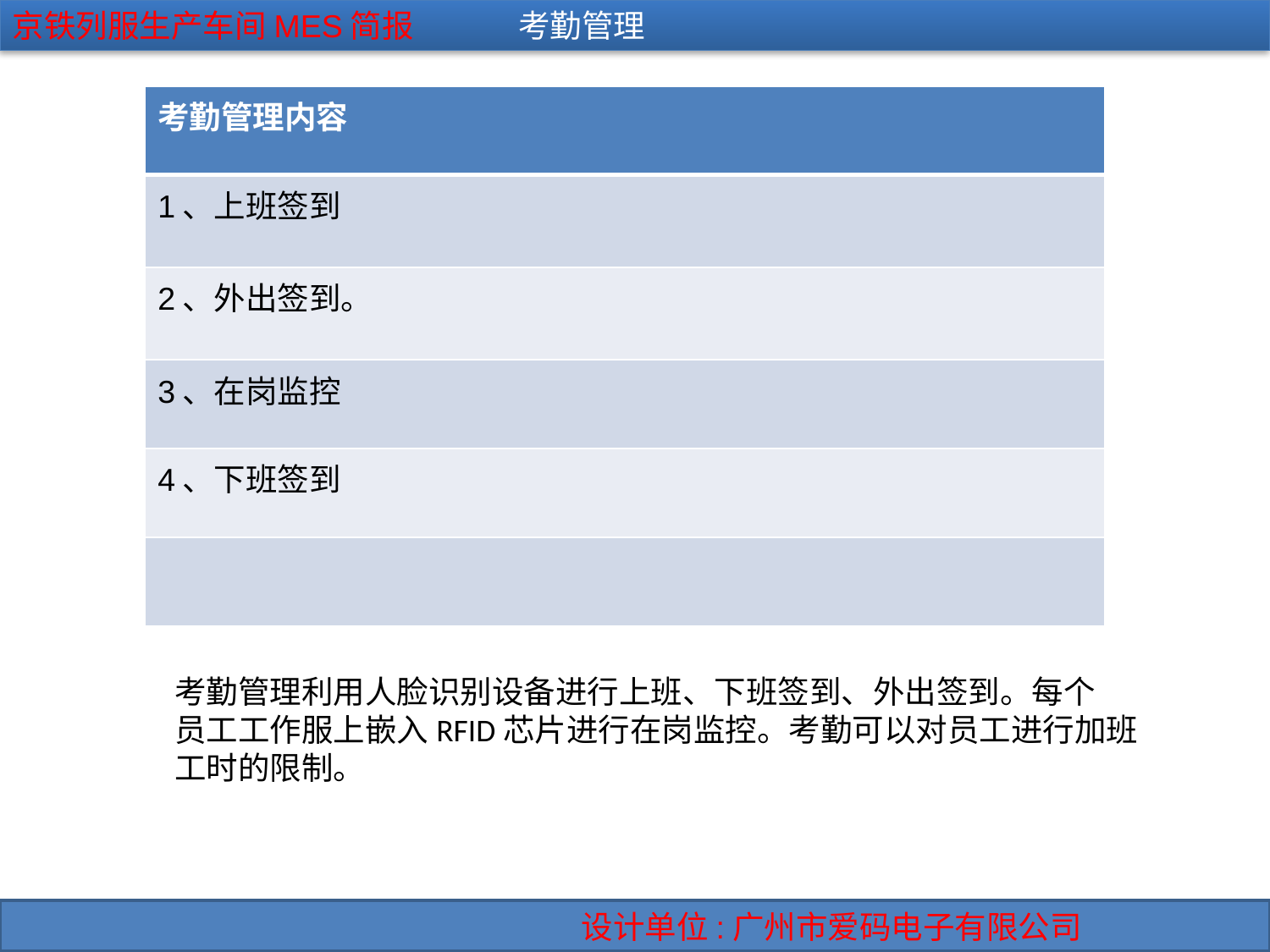

考勤管理
| 考勤管理内容 |
| --- |
| 1、上班签到 |
| 2、外出签到。 |
| 3、在岗监控 |
| 4、下班签到 |
|  |
考勤管理利用人脸识别设备进行上班、下班签到、外出签到。每个
员工工作服上嵌入RFID芯片进行在岗监控。考勤可以对员工进行加班
工时的限制。